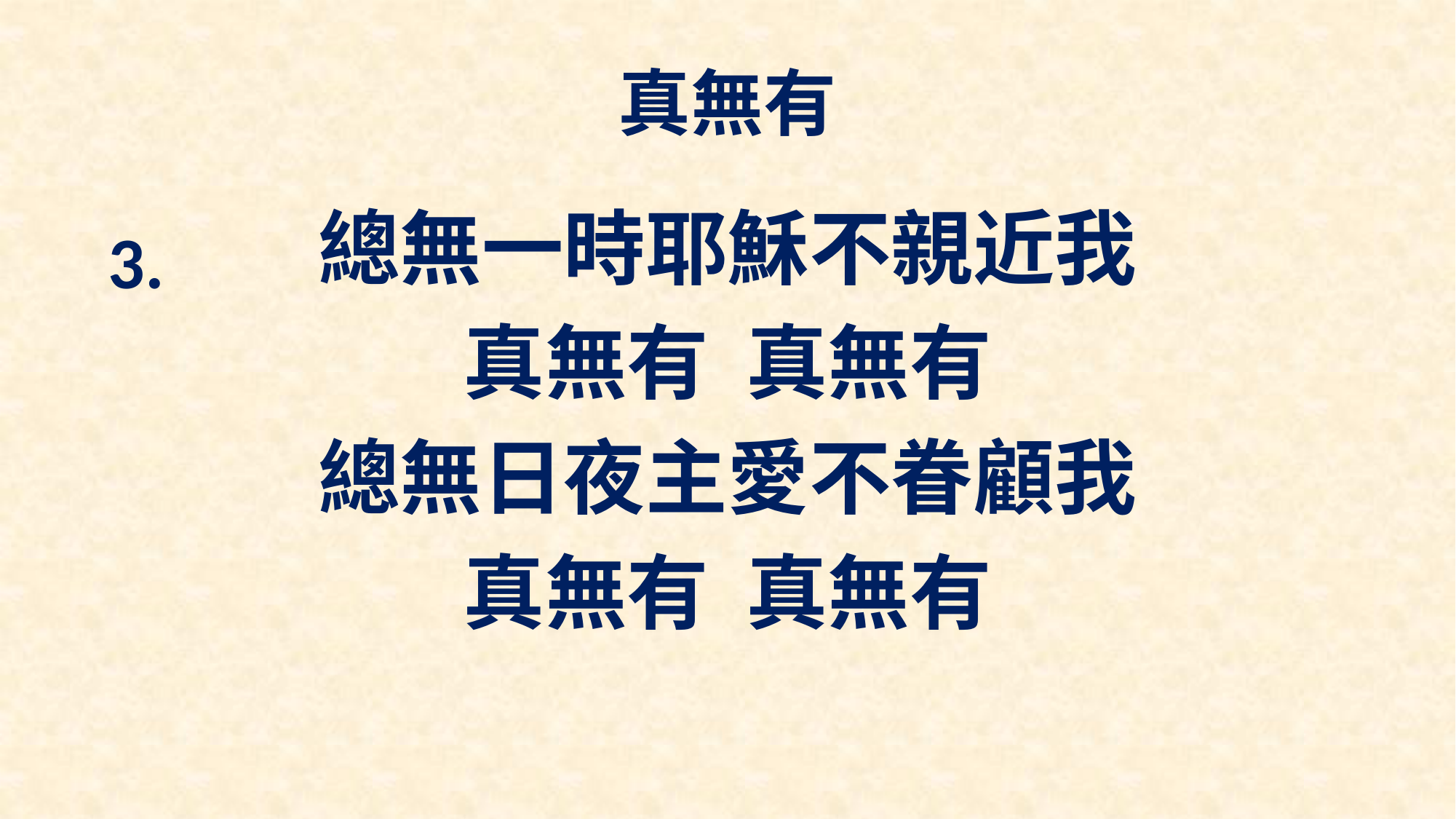

# 真無有
總無一時耶穌不親近我
真無有  真無有
總無日夜主愛不眷顧我
真無有  真無有
3.